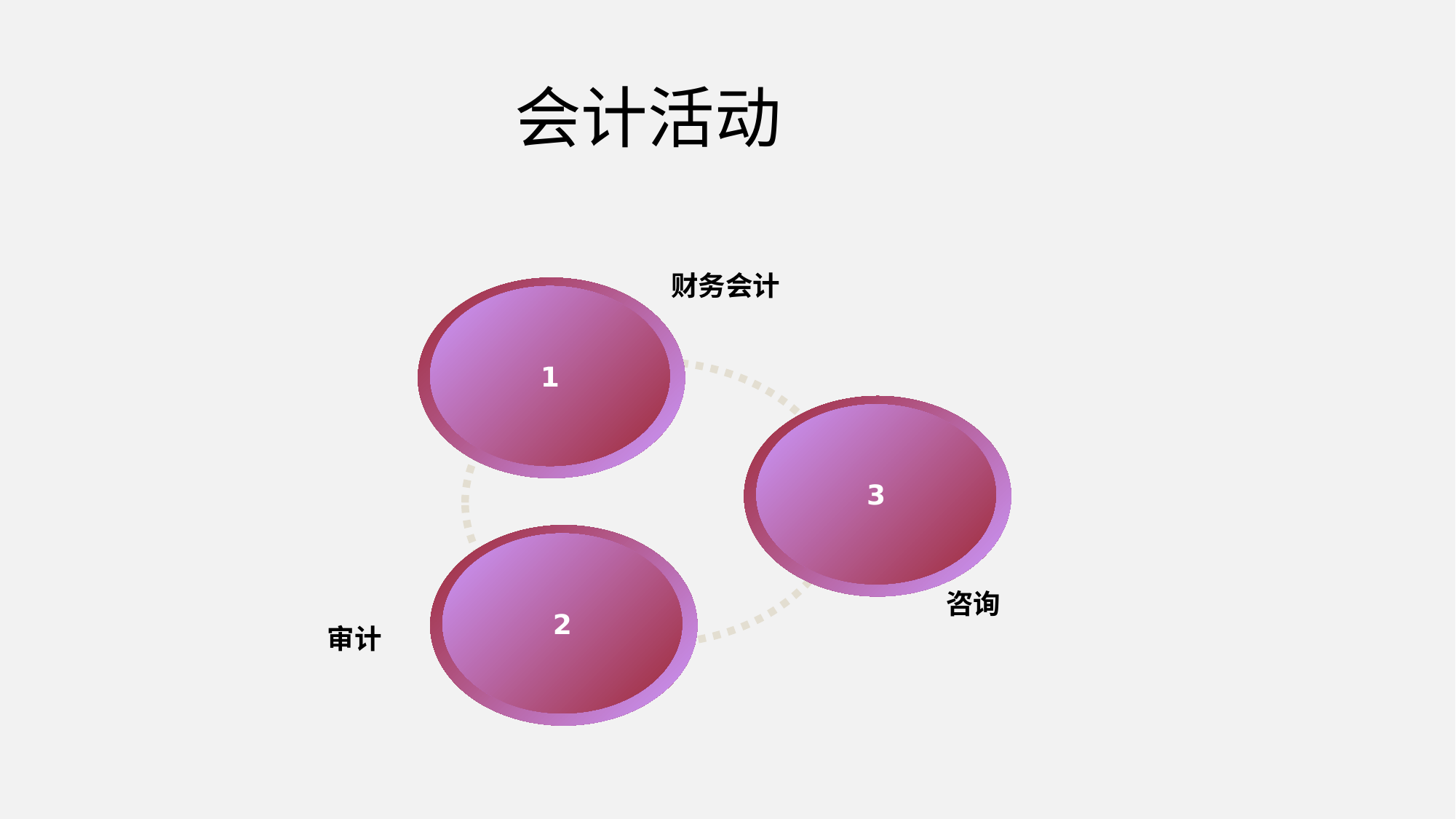

会计活动
财务会计

1

3

2
咨询

审计